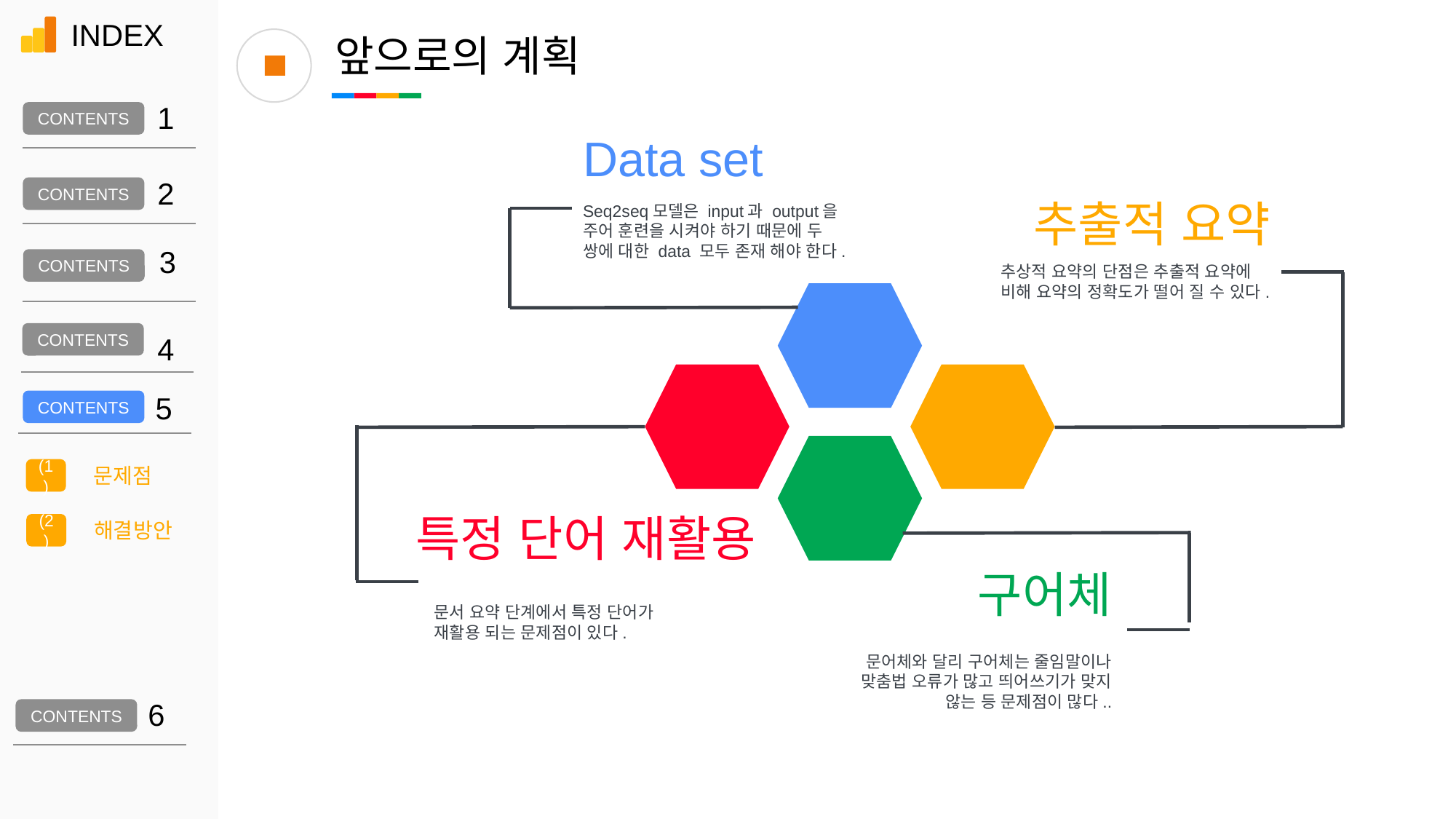

INDEX
INDEX

앞으로의 계획

1
CONTENTS
Data set
2
CONTENTS
추출적 요약
Seq2seq모델은 input과 output을 주어 훈련을 시켜야 하기 때문에 두 쌍에 대한 data 모두 존재 해야 한다.
3
CONTENTS
추상적 요약의 단점은 추출적 요약에 비해 요약의 정확도가 떨어 질 수 있다.

CONTENTS
4

5
CONTENTS

문제점
(1)
특정 단어 재활용
해결방안
(2)
구어체
문서 요약 단계에서 특정 단어가 재활용 되는 문제점이 있다.
문어체와 달리 구어체는 줄임말이나 맞춤법 오류가 많고 띄어쓰기가 맞지 않는 등 문제점이 많다..
6
CONTENTS